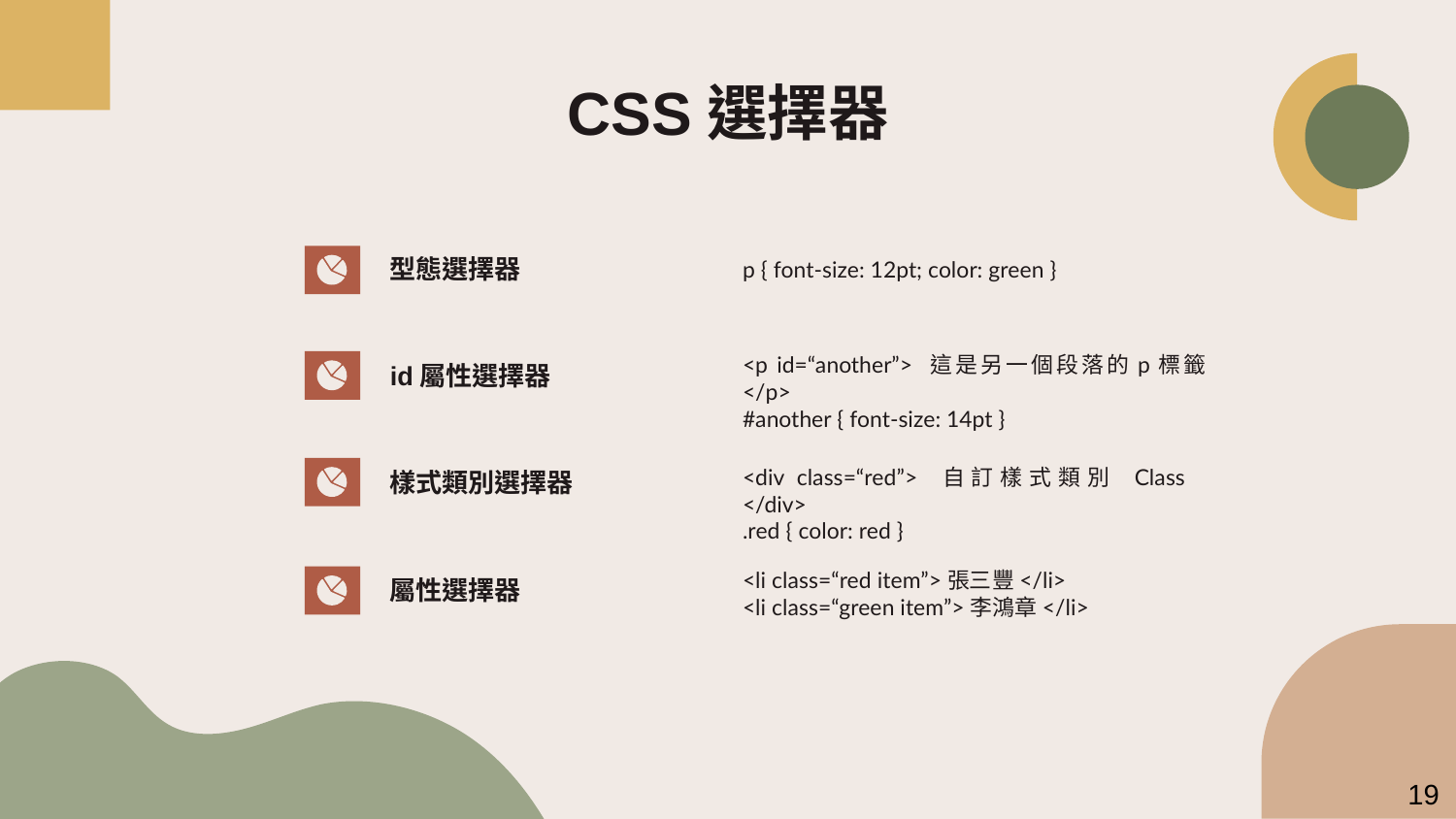

# CSS選擇器
p { font-size: 12pt; color: green }

型態選擇器

<p id=“another”> 這是另一個段落的p標籤 </p>
#another { font-size: 14pt }

id屬性選擇器
<div class=“red”> 自訂樣式類別 Class </div>
.red { color: red }

樣式類別選擇器
<li class=“red item”>張三豐</li>
<li class=“green item”>李鴻章</li>

屬性選擇器

19